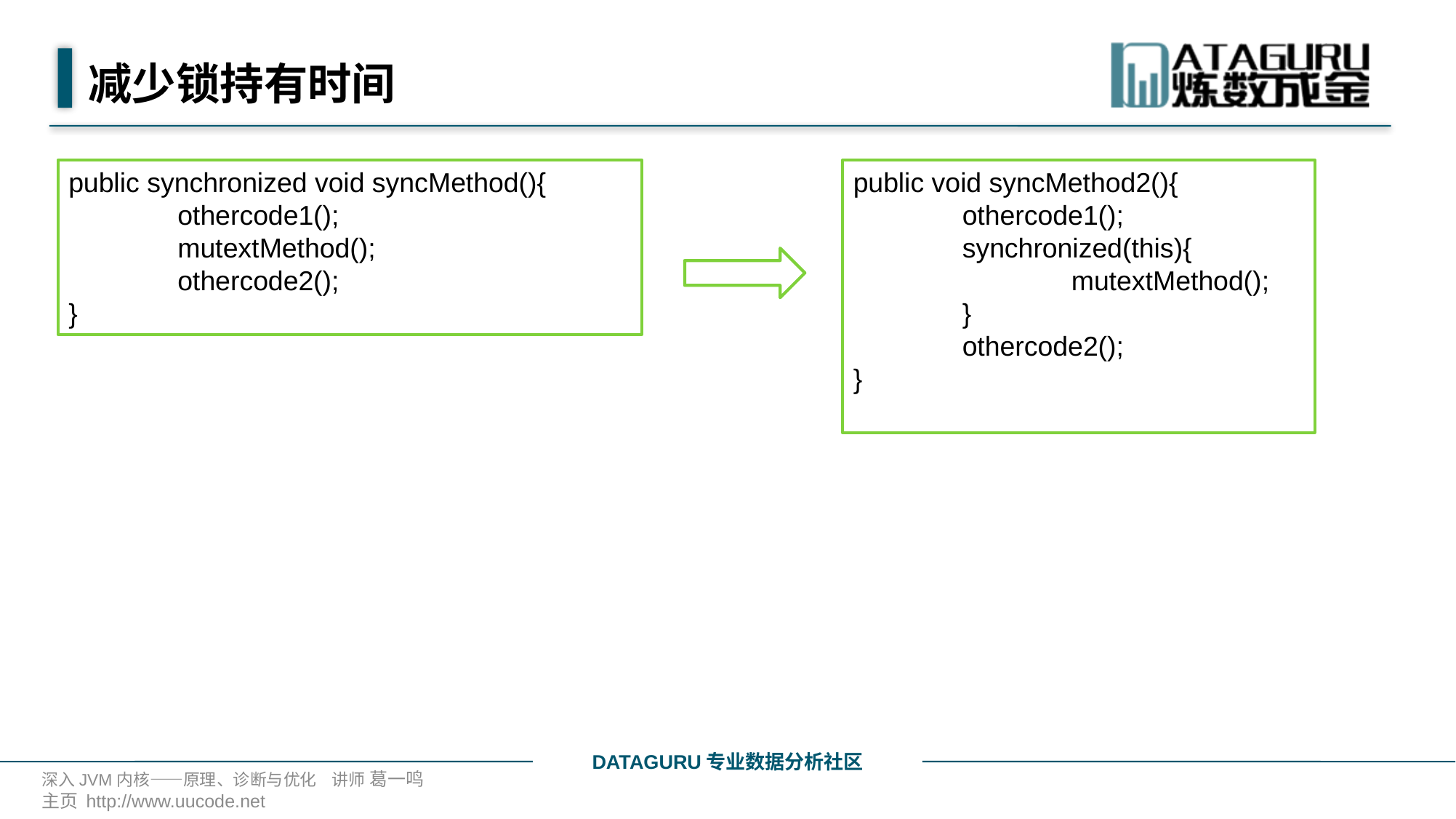

# 减少锁持有时间
public synchronized void syncMethod(){
	othercode1();
	mutextMethod();
	othercode2();
}
public void syncMethod2(){
	othercode1();
	synchronized(this){
		mutextMethod();
	}
	othercode2();
}